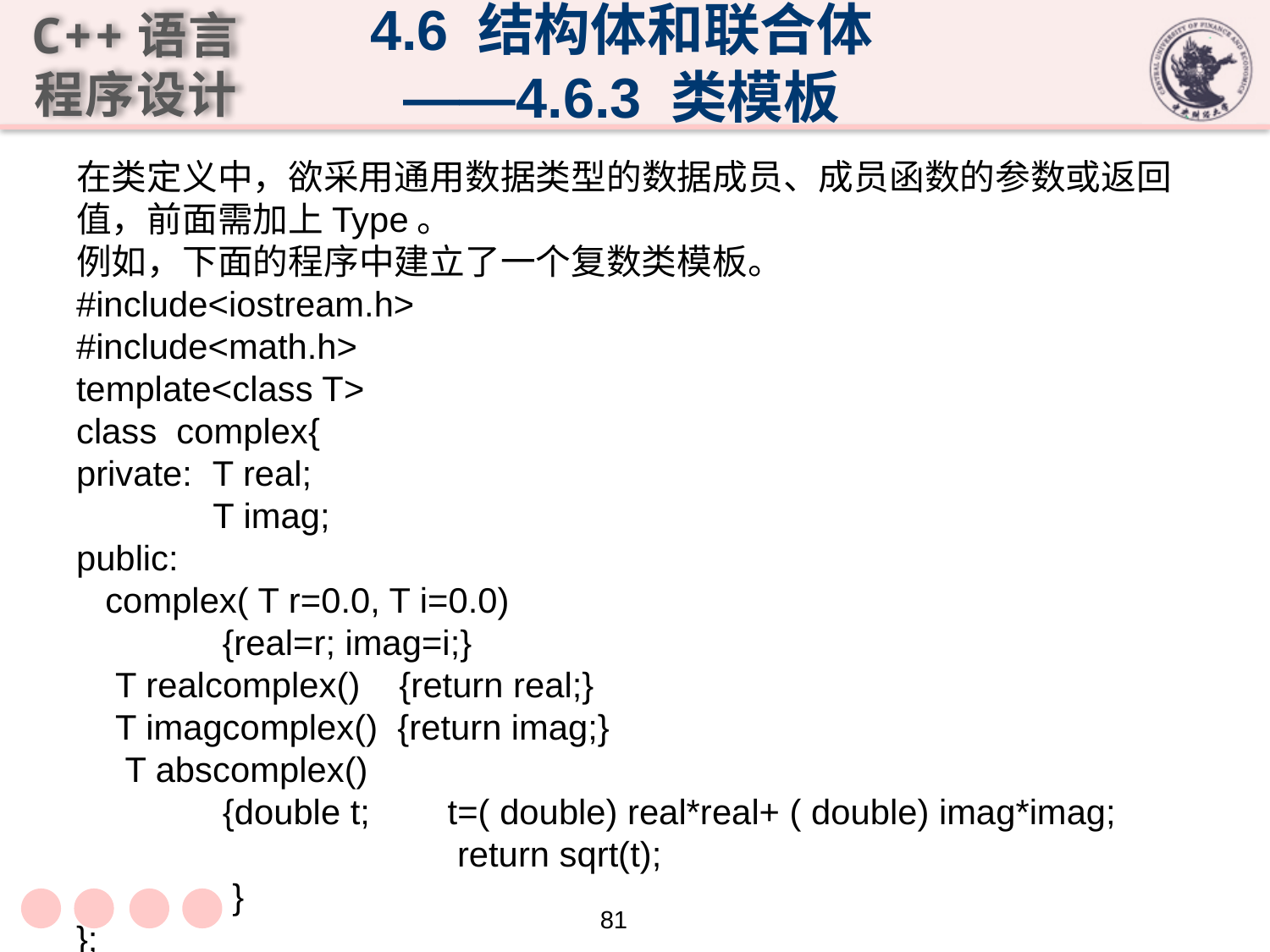

4.6 结构体和联合体
——4.6.3 类模板
在类定义中，欲采用通用数据类型的数据成员、成员函数的参数或返回值，前面需加上Type。
例如，下面的程序中建立了一个复数类模板。
#include<iostream.h>
#include<math.h>
template<class T>
class  complex{
private:	 T real;
	 T imag;
public:
   complex( T r=0.0, T i=0.0)
               {real=r; imag=i;}
    T realcomplex()    {return real;}
    T imagcomplex()  {return imag;}
     T abscomplex()
	  {double t;        t=( double) real*real+ ( double) imag*imag; 	        		return sqrt(t);
	   }
};
81